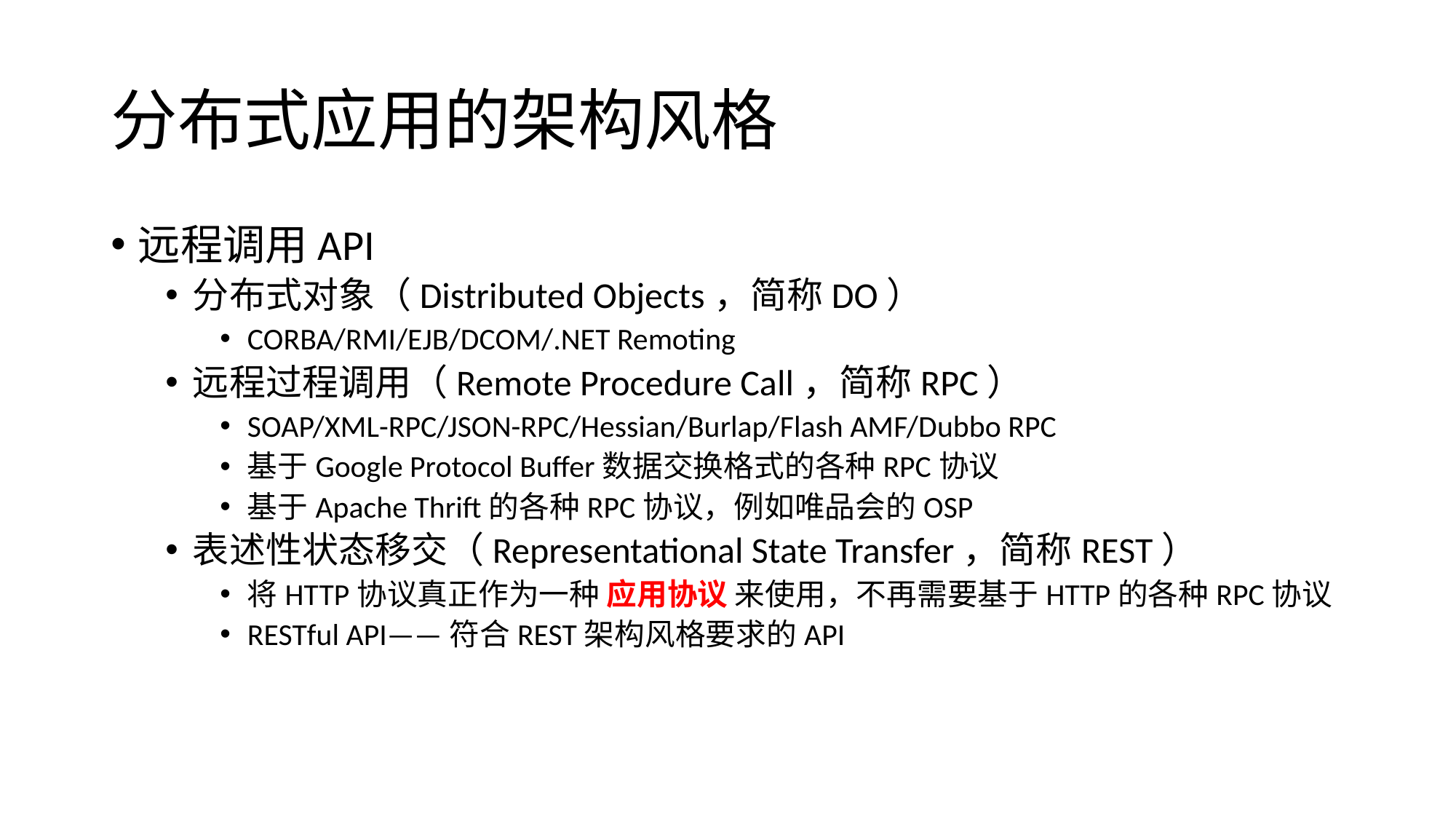

# 分布式应用的架构风格
远程调用API
分布式对象（Distributed Objects，简称DO）
CORBA/RMI/EJB/DCOM/.NET Remoting
远程过程调用（Remote Procedure Call，简称RPC）
SOAP/XML-RPC/JSON-RPC/Hessian/Burlap/Flash AMF/Dubbo RPC
基于Google Protocol Buffer数据交换格式的各种RPC协议
基于Apache Thrift的各种RPC协议，例如唯品会的OSP
表述性状态移交（Representational State Transfer，简称REST）
将HTTP协议真正作为一种 应用协议 来使用，不再需要基于HTTP的各种RPC协议
RESTful API——符合REST架构风格要求的API